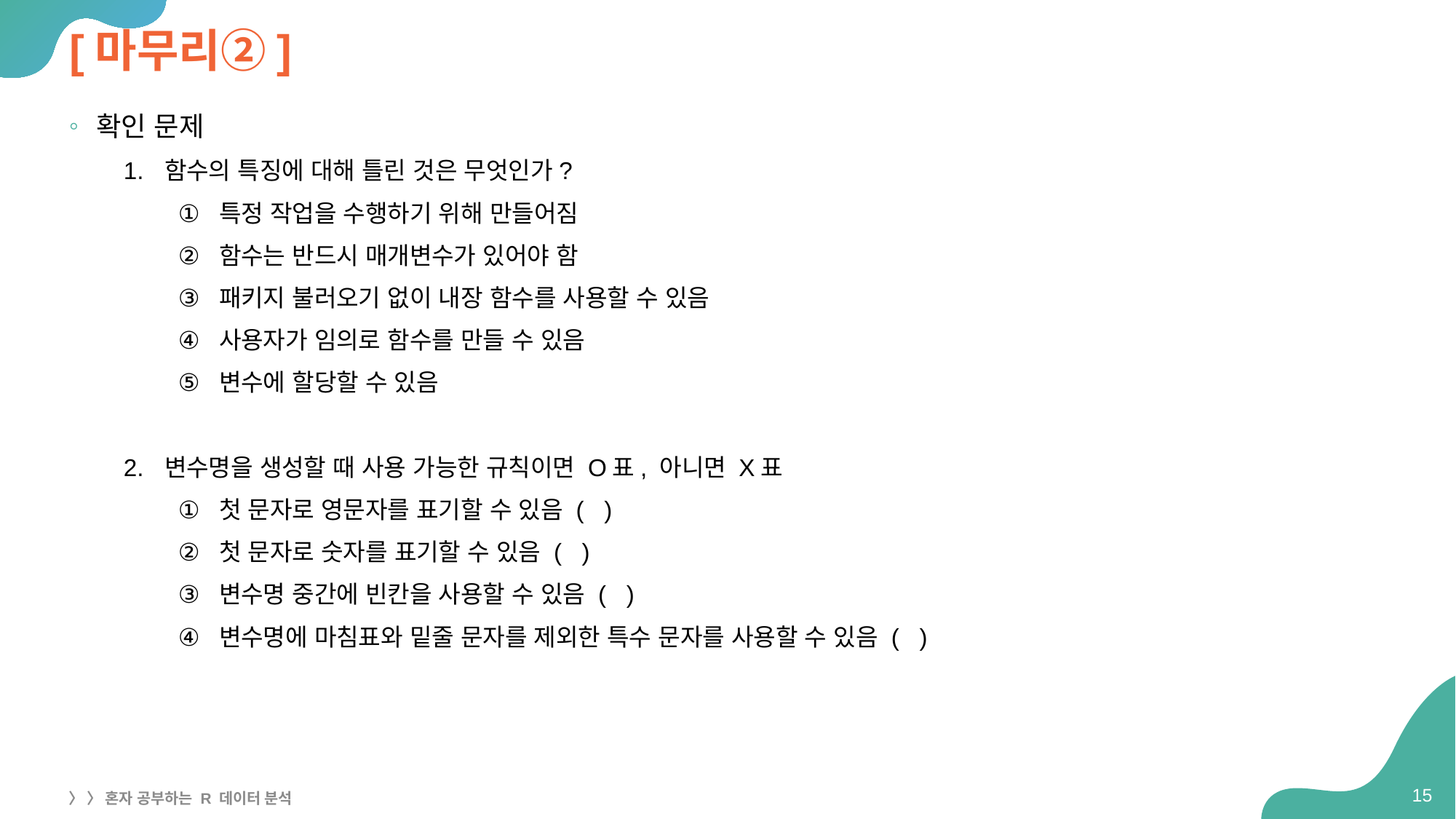

# [마무리②]
확인 문제
함수의 특징에 대해 틀린 것은 무엇인가?
특정 작업을 수행하기 위해 만들어짐
함수는 반드시 매개변수가 있어야 함
패키지 불러오기 없이 내장 함수를 사용할 수 있음
사용자가 임의로 함수를 만들 수 있음
변수에 할당할 수 있음

변수명을 생성할 때 사용 가능한 규칙이면 O표, 아니면 X표
첫 문자로 영문자를 표기할 수 있음 (   )
첫 문자로 숫자를 표기할 수 있음 (   )
변수명 중간에 빈칸을 사용할 수 있음 (   )
변수명에 마침표와 밑줄 문자를 제외한 특수 문자를 사용할 수 있음 (   )
15
〉 〉 혼자 공부하는 R 데이터 분석